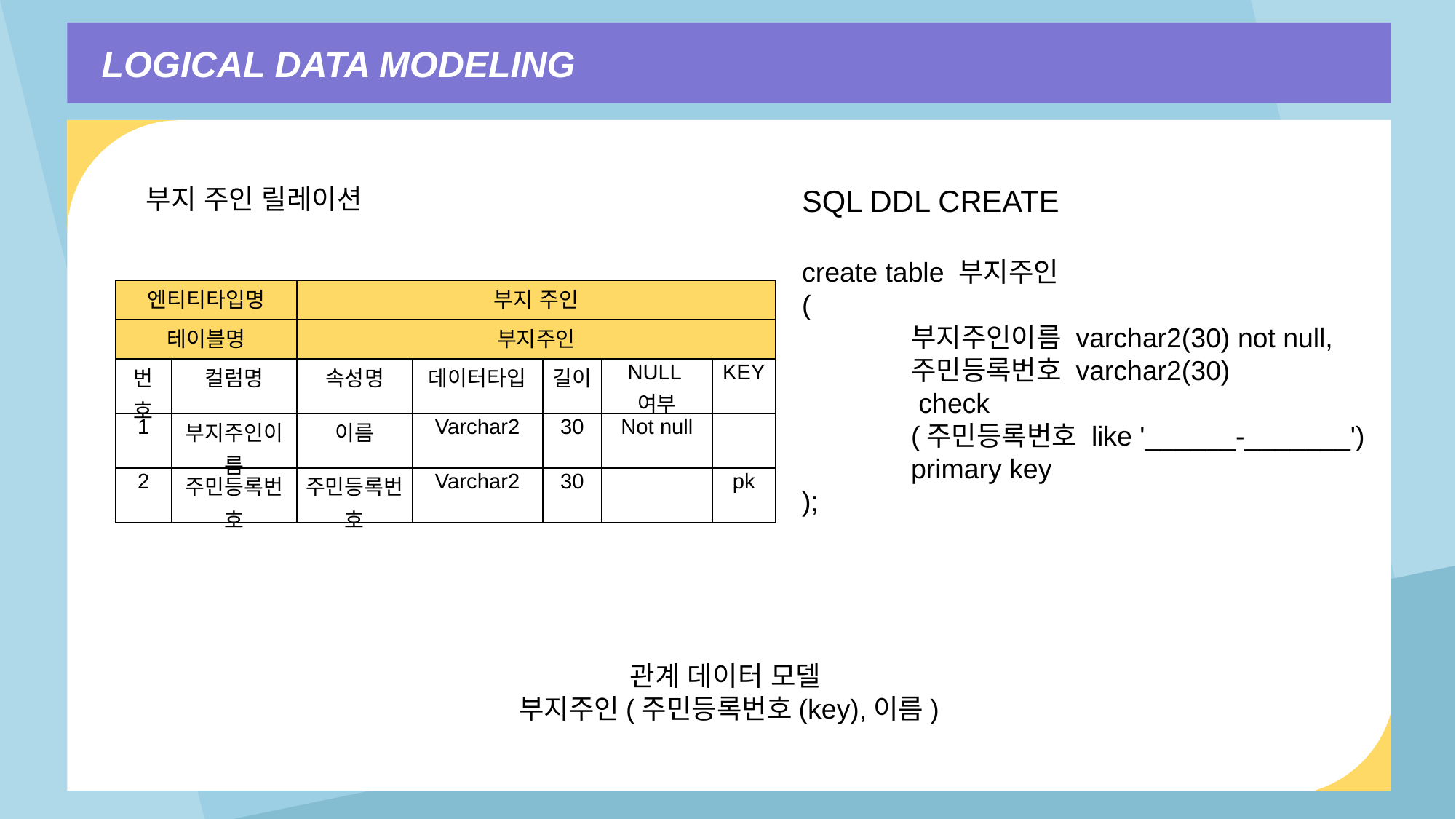

LOGICAL DATA MODELING

부지 주인 릴레이션
SQL DDL CREATE

create table 부지주인
(
	부지주인이름 varchar2(30) not null,
	주민등록번호 varchar2(30)
	 check
	(주민등록번호 like '______-_______')
	primary key
);
| 엔티티타입명 |  | 부지 주인 |  |  |  |  |
| --- | --- | --- | --- | --- | --- | --- |
| 테이블명 |  | 부지주인 |  |  |  |  |
| 번호 | 컬럼명 | 속성명 | 데이터타입 | 길이 | NULL여부 | KEY |
| 1 | 부지주인이름 | 이름 | Varchar2 | 30 | Not null |  |
| 2 | 주민등록번호 | 주민등록번호 | Varchar2 | 30 |  | pk |

관계 데이터 모델
부지주인(주민등록번호(key),이름)